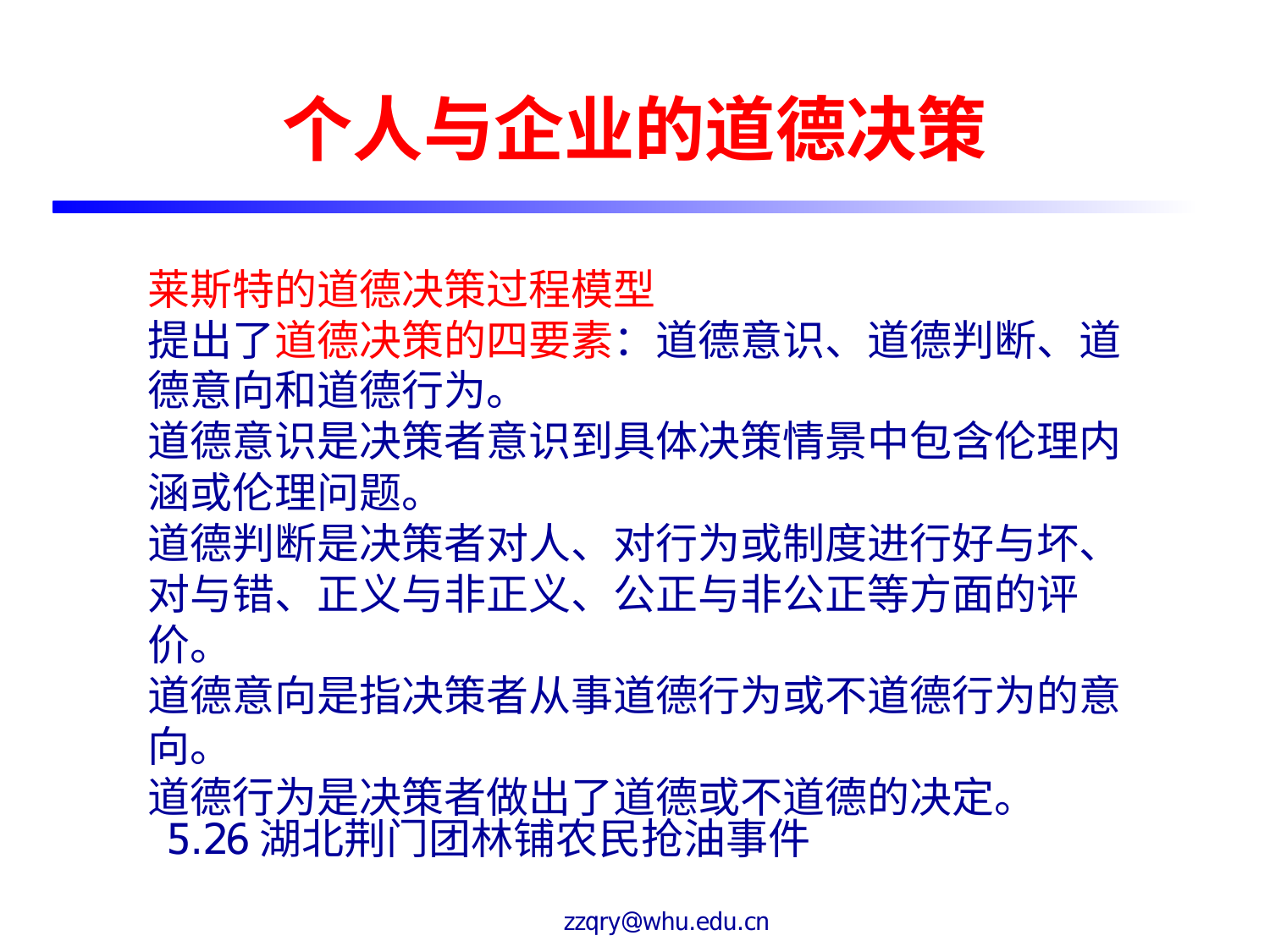

# 个人与企业的道德决策
莱斯特的道德决策过程模型
提出了道德决策的四要素：道德意识、道德判断、道德意向和道德行为。
道德意识是决策者意识到具体决策情景中包含伦理内涵或伦理问题。
道德判断是决策者对人、对行为或制度进行好与坏、对与错、正义与非正义、公正与非公正等方面的评价。
道德意向是指决策者从事道德行为或不道德行为的意向。
道德行为是决策者做出了道德或不道德的决定。
5.26湖北荆门团林铺农民抢油事件

zzqry@whu.edu.cn
2